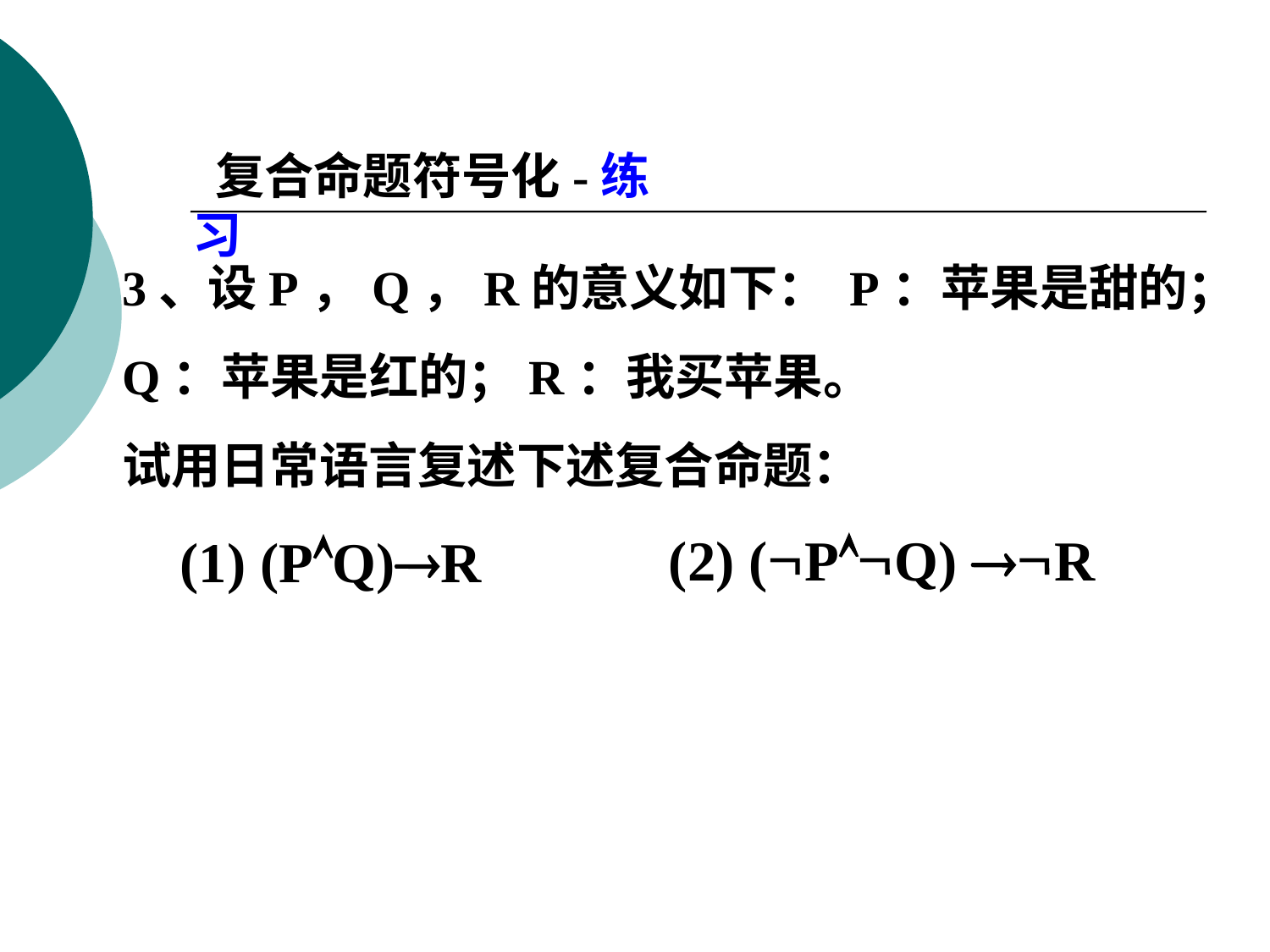

复合命题符号化-练习
3、设P，Q，R的意义如下： P：苹果是甜的；
Q：苹果是红的；R：我买苹果。
试用日常语言复述下述复合命题：
(2) (¬P∧¬Q) →¬R
(1) (P∧Q)→R